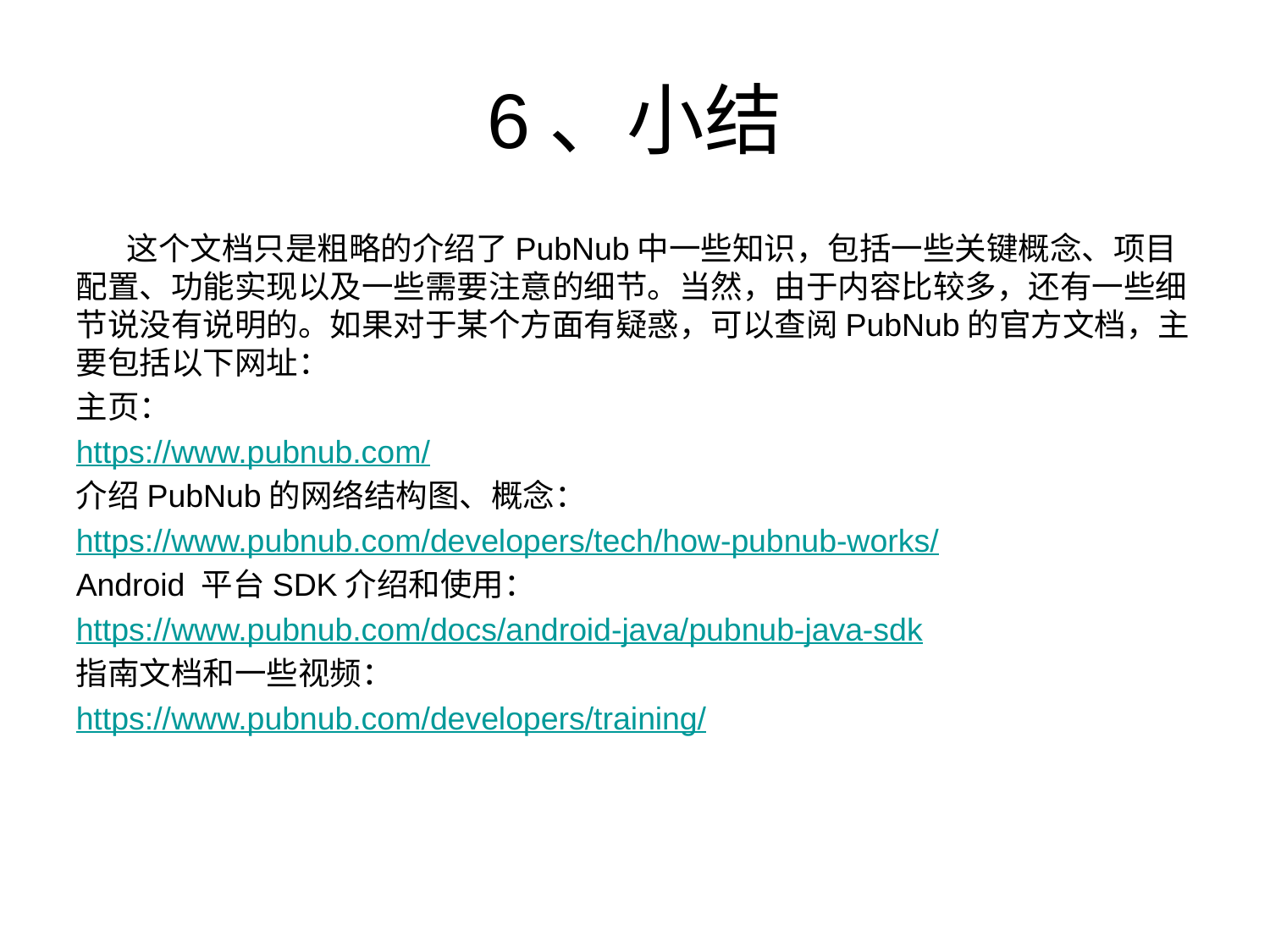

# 6、小结
      这个文档只是粗略的介绍了PubNub中一些知识，包括一些关键概念、项目配置、功能实现以及一些需要注意的细节。当然，由于内容比较多，还有一些细节说没有说明的。如果对于某个方面有疑惑，可以查阅PubNub的官方文档，主要包括以下网址：
主页：
https://www.pubnub.com/
介绍PubNub的网络结构图、概念：
https://www.pubnub.com/developers/tech/how-pubnub-works/
Android 平台SDK介绍和使用：
https://www.pubnub.com/docs/android-java/pubnub-java-sdk
指南文档和一些视频：
https://www.pubnub.com/developers/training/